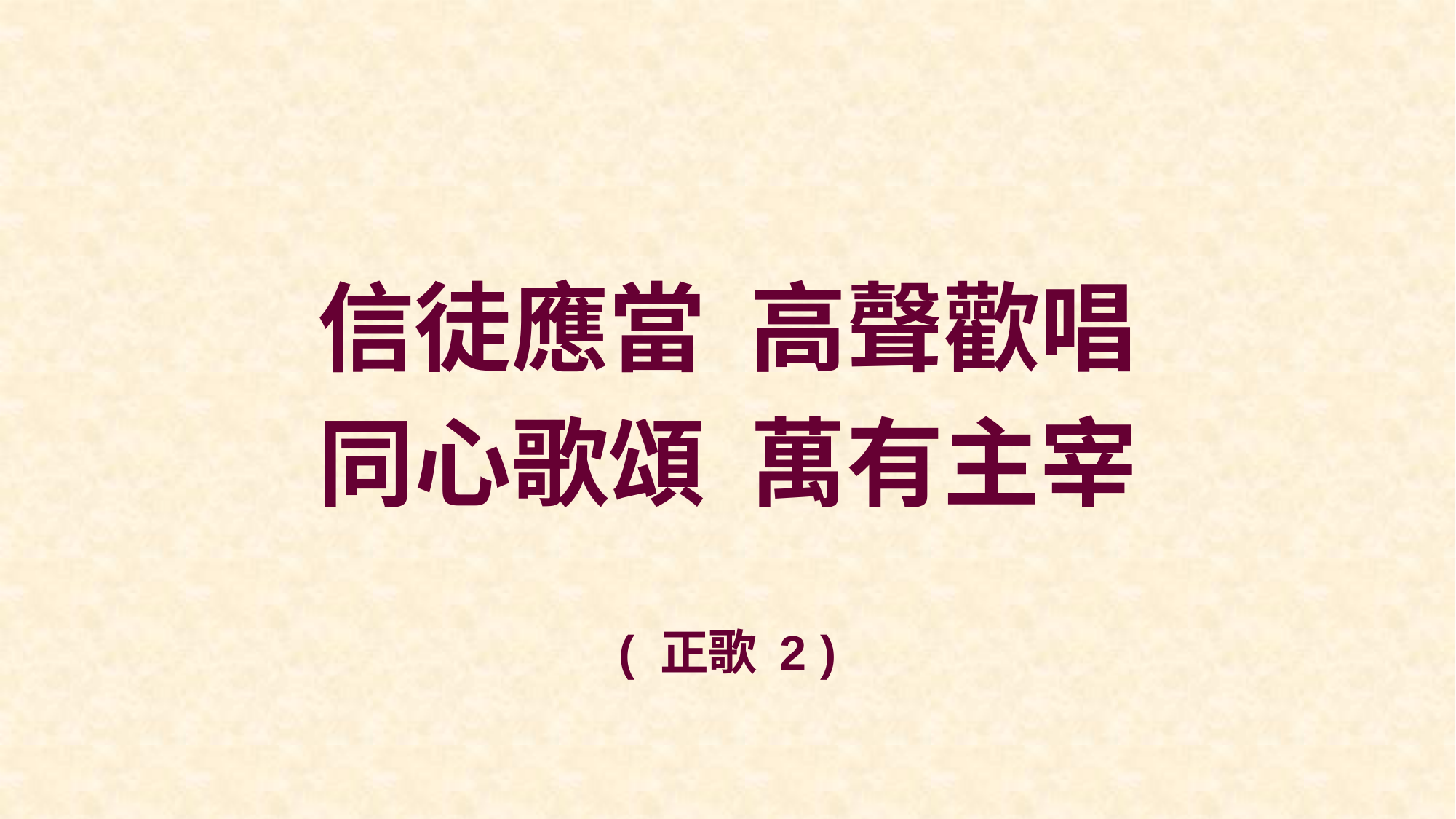

信徒應當  高聲歡唱
同心歌頌  萬有主宰
( 正歌 2 )